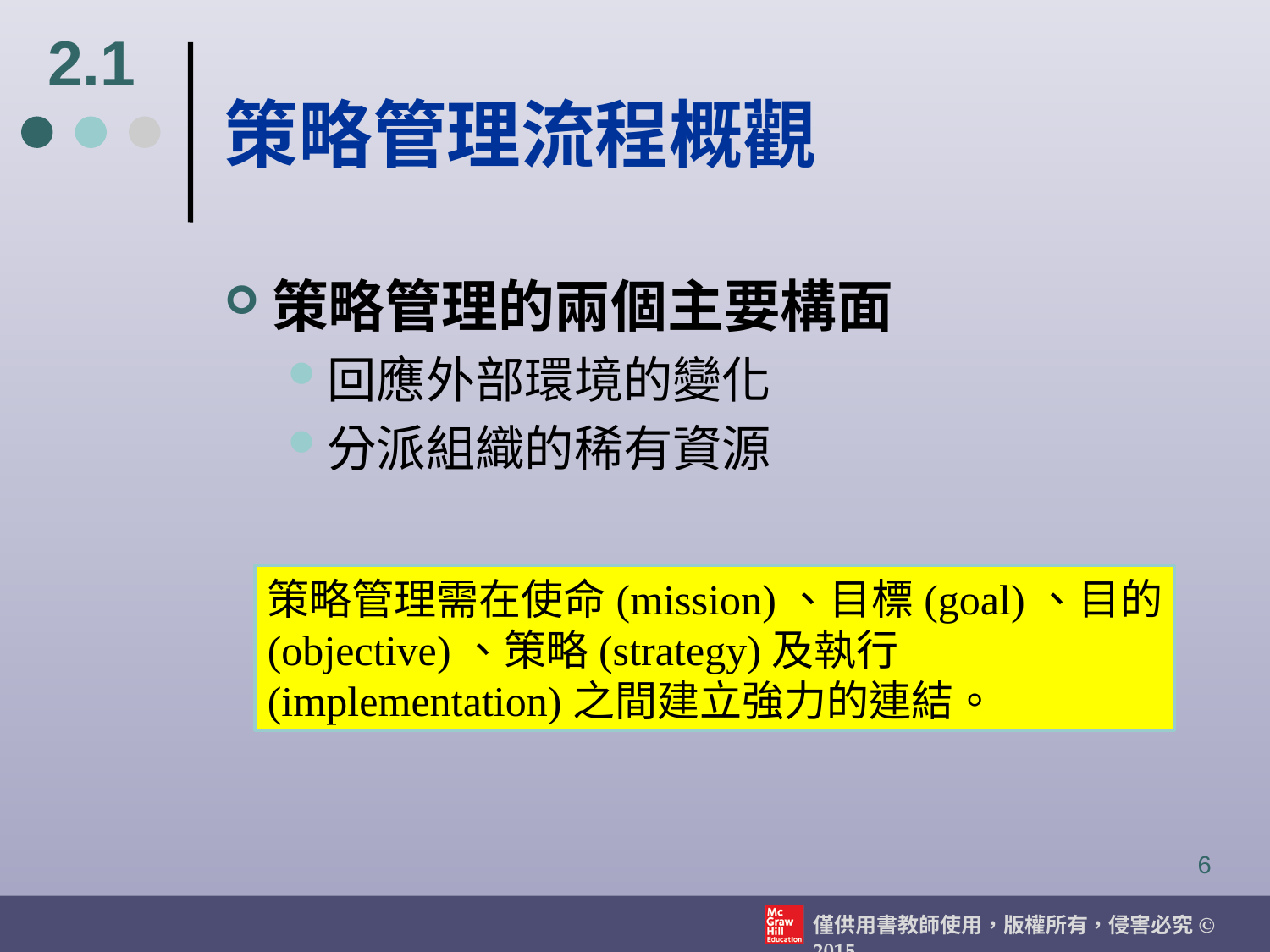

2.1
# 策略管理流程概觀
策略管理的兩個主要構面
回應外部環境的變化
分派組織的稀有資源
策略管理需在使命(mission)、目標(goal)、目的(objective)、策略(strategy)及執行(implementation)之間建立強力的連結。
6